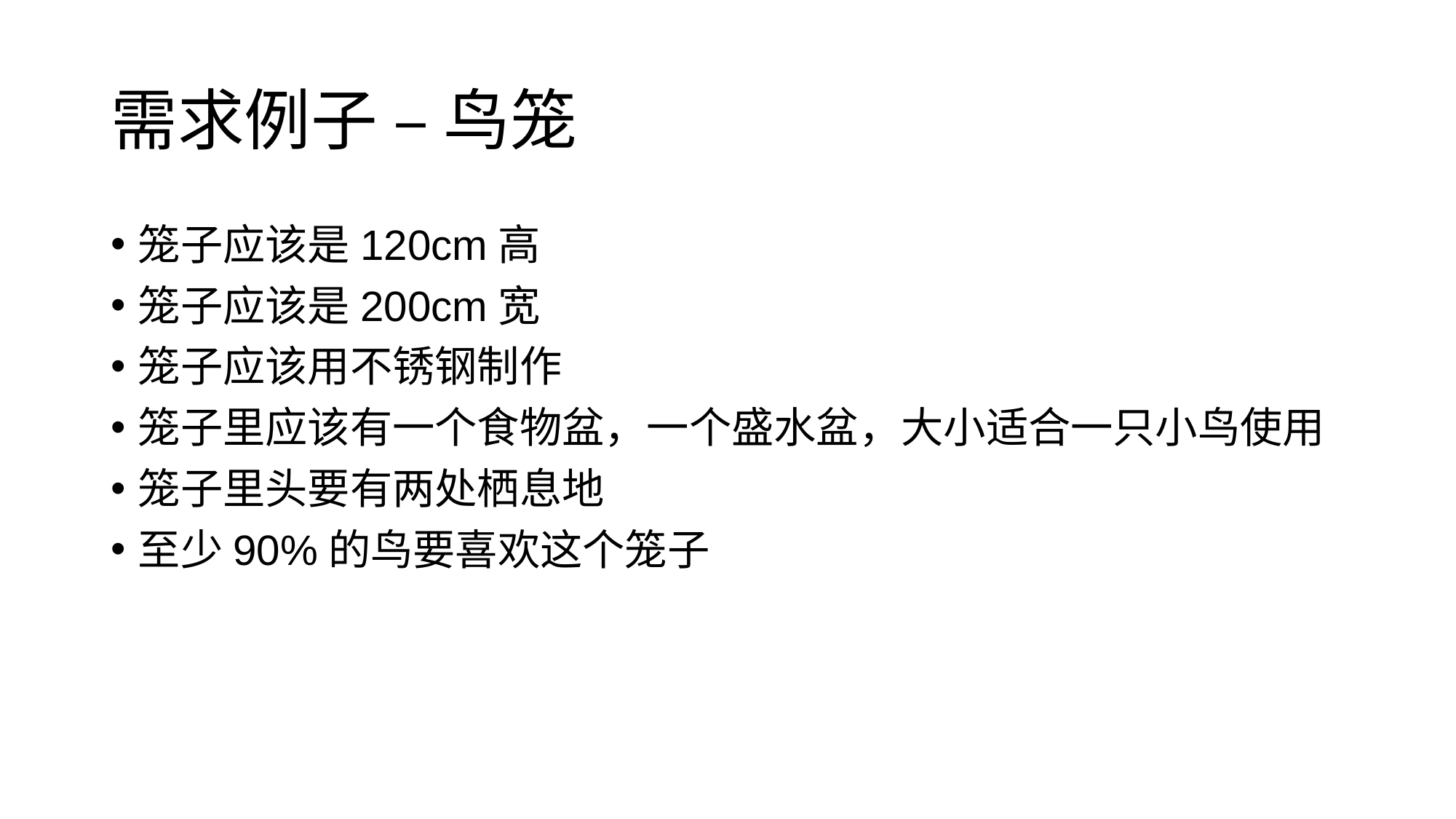

# 需求例子 – 鸟笼
笼子应该是120cm高
笼子应该是200cm宽
笼子应该用不锈钢制作
笼子里应该有一个食物盆，一个盛水盆，大小适合一只小鸟使用
笼子里头要有两处栖息地
至少90%的鸟要喜欢这个笼子